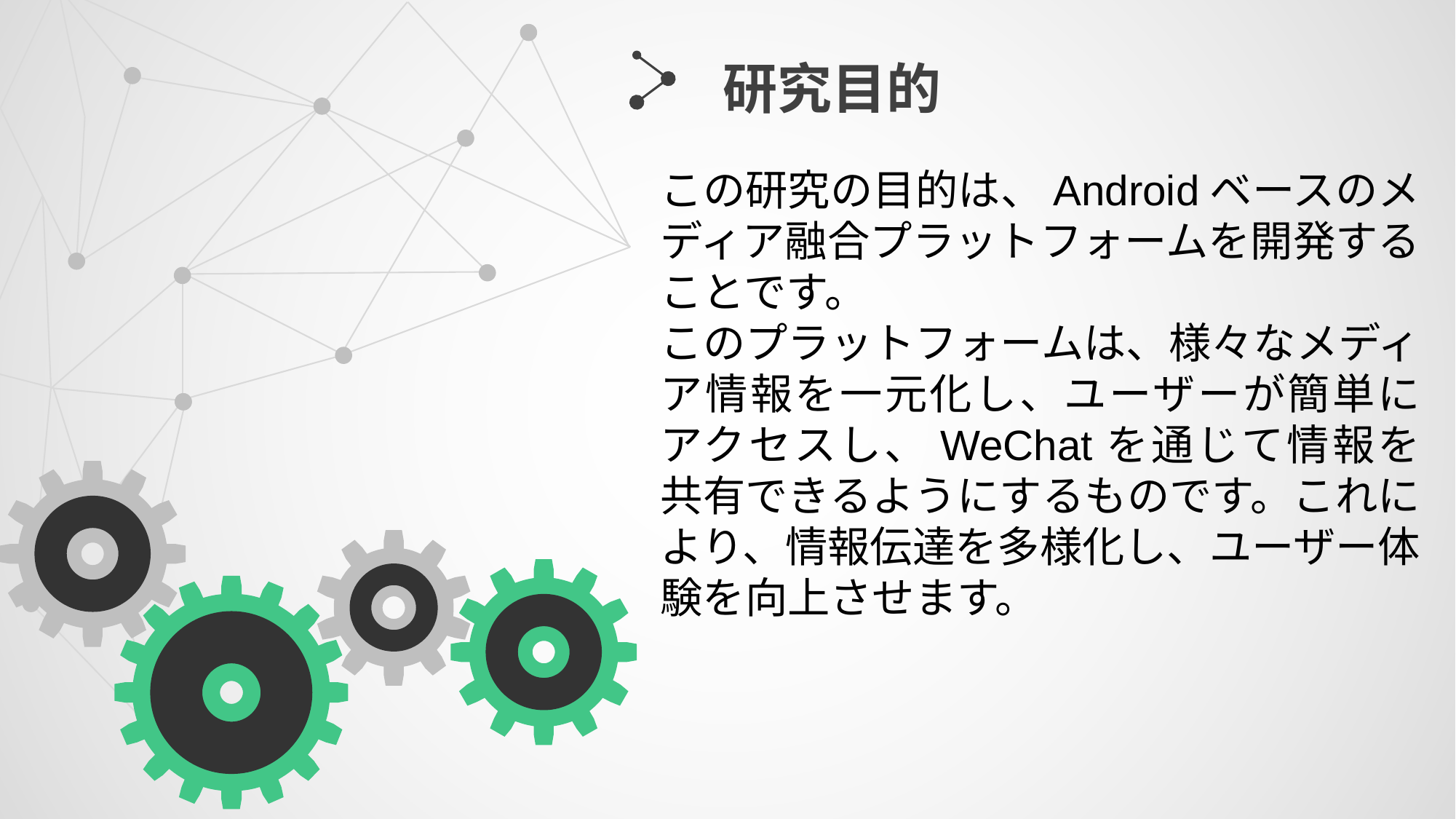

研究目的
この研究の目的は、Androidベースのメディア融合プラットフォームを開発することです。
このプラットフォームは、様々なメディア情報を一元化し、ユーザーが簡単にアクセスし、WeChatを通じて情報を共有できるようにするものです。これにより、情報伝達を多様化し、ユーザー体験を向上させます。